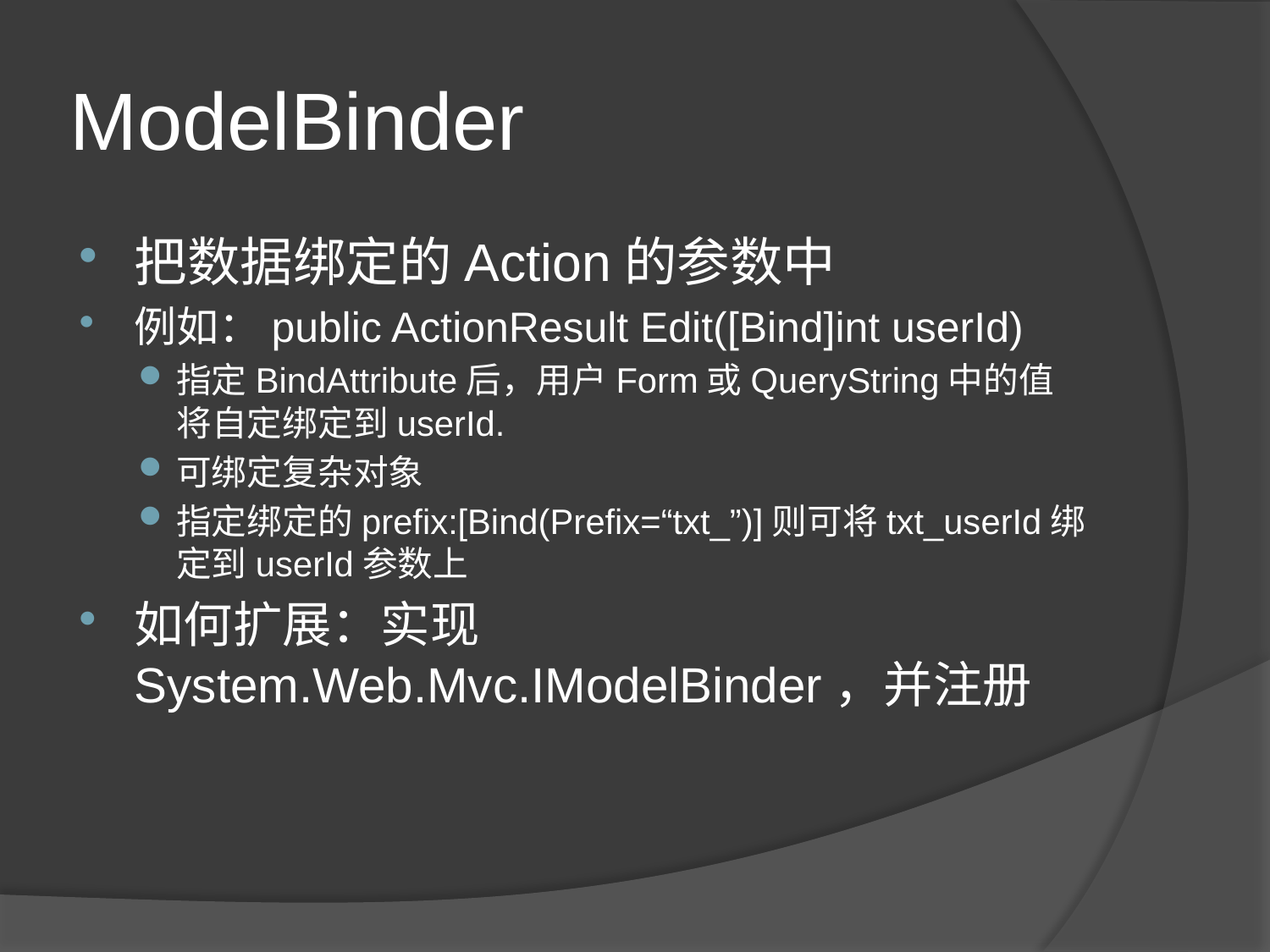

# ModelBinder
把数据绑定的Action的参数中
例如：public ActionResult Edit([Bind]int userId)
指定BindAttribute后，用户Form或QueryString中的值将自定绑定到userId.
可绑定复杂对象
指定绑定的prefix:[Bind(Prefix=“txt_”)]则可将txt_userId绑定到userId参数上
如何扩展：实现System.Web.Mvc.IModelBinder，并注册